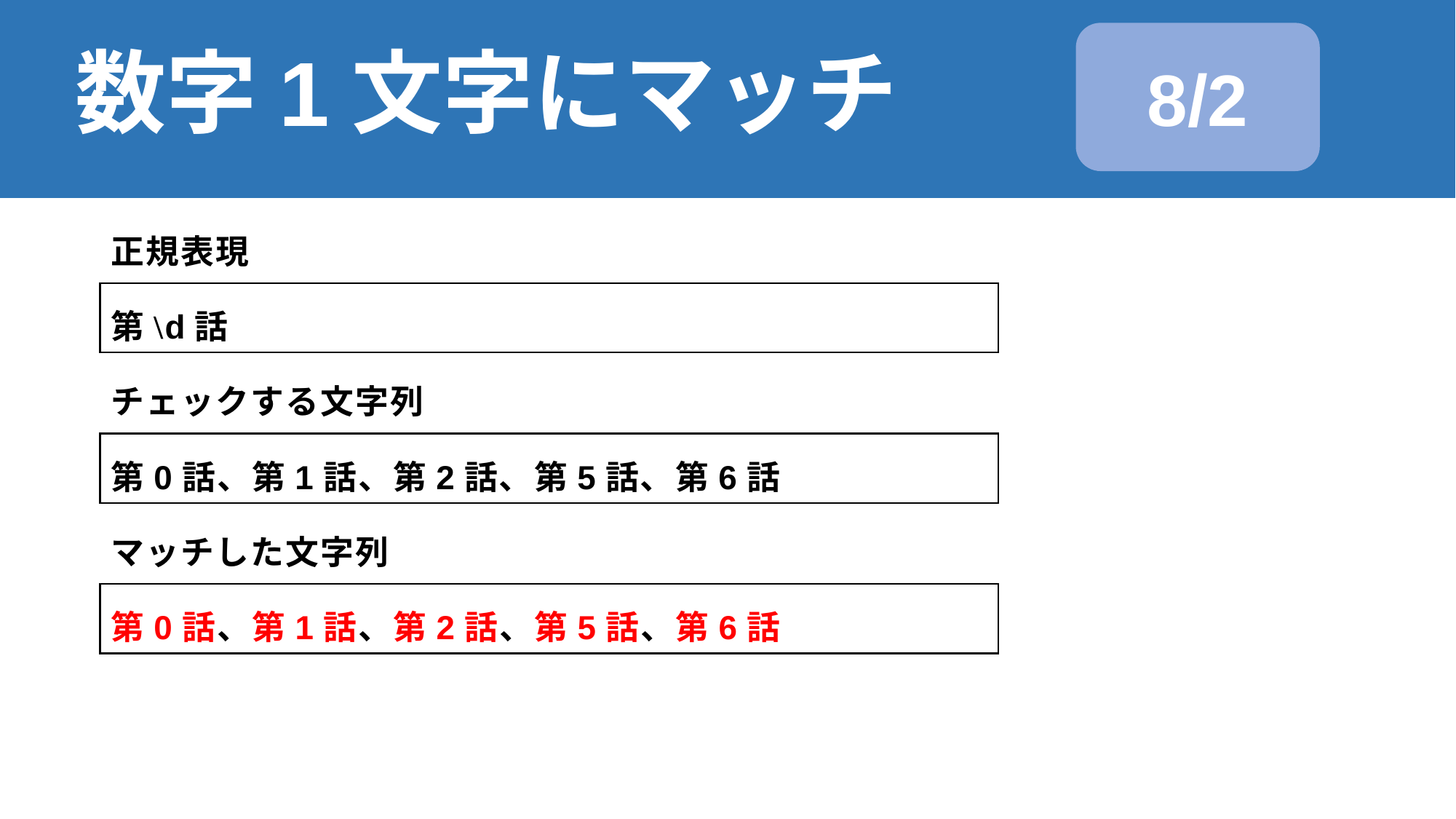

# 数字1文字にマッチ
8/2
正規表現
第\d話
チェックする文字列
第0話、第1話、第2話、第5話、第6話
マッチした文字列
第0話、第1話、第2話、第5話、第6話